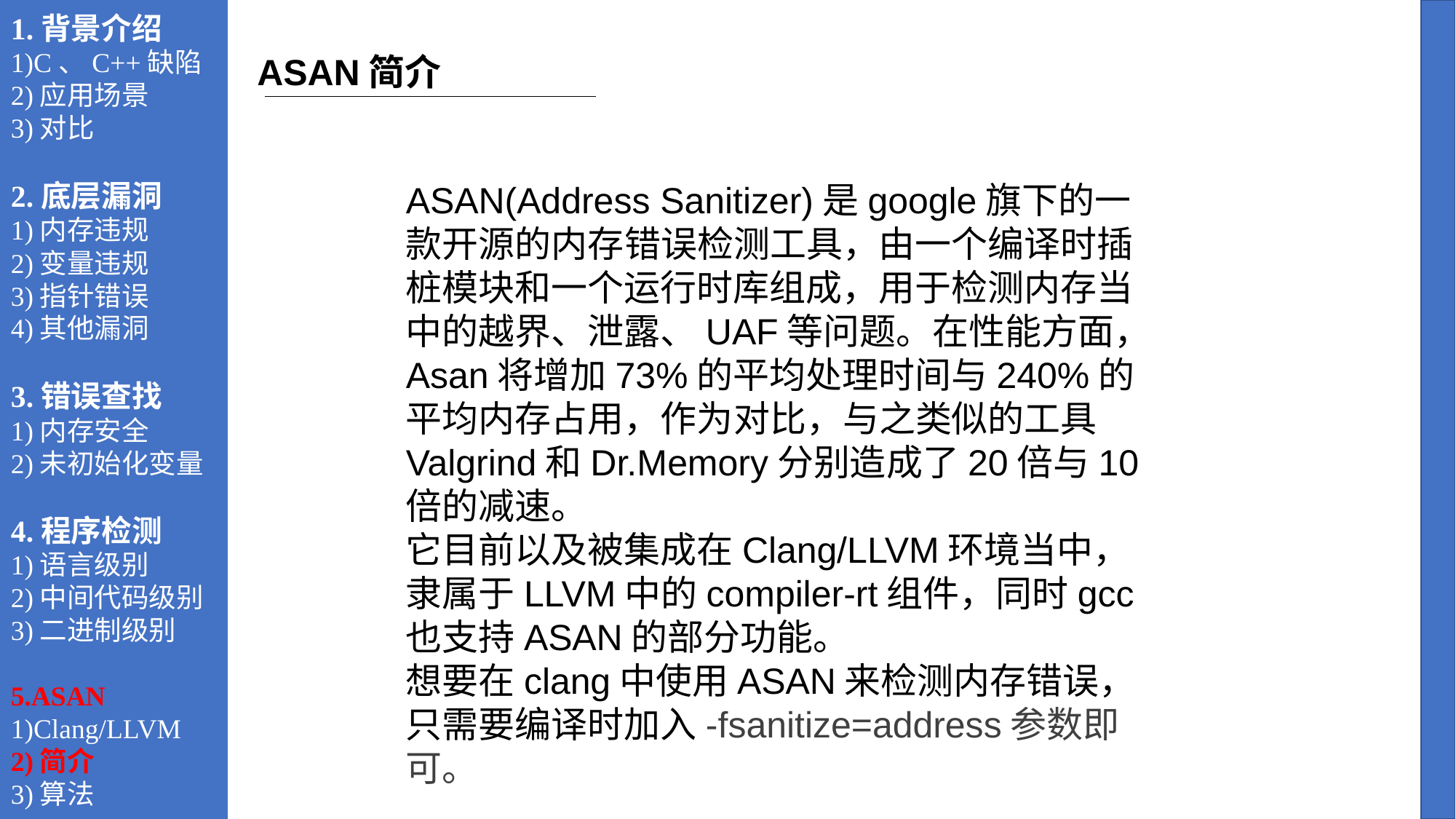

1.背景介绍
1)C、C++缺陷
2)应用场景
3)对比

2.底层漏洞
1)内存违规
2)变量违规
3)指针错误
4)其他漏洞

3.错误查找
1)内存安全
2)未初始化变量

4.程序检测
1)语言级别
2)中间代码级别
3)二进制级别

5.ASAN
1)Clang/LLVM
2)简介
3)算法

ASAN简介
ASAN(Address Sanitizer)是google旗下的一款开源的内存错误检测工具，由一个编译时插桩模块和一个运行时库组成，用于检测内存当中的越界、泄露、UAF等问题。在性能方面， Asan将增加73%的平均处理时间与240%的平均内存占用，作为对比，与之类似的工具Valgrind和Dr.Memory分别造成了20倍与10倍的减速。
它目前以及被集成在Clang/LLVM环境当中，隶属于LLVM中的compiler-rt组件，同时gcc也支持ASAN的部分功能。
想要在clang中使用ASAN来检测内存错误，只需要编译时加入-fsanitize=address参数即可。